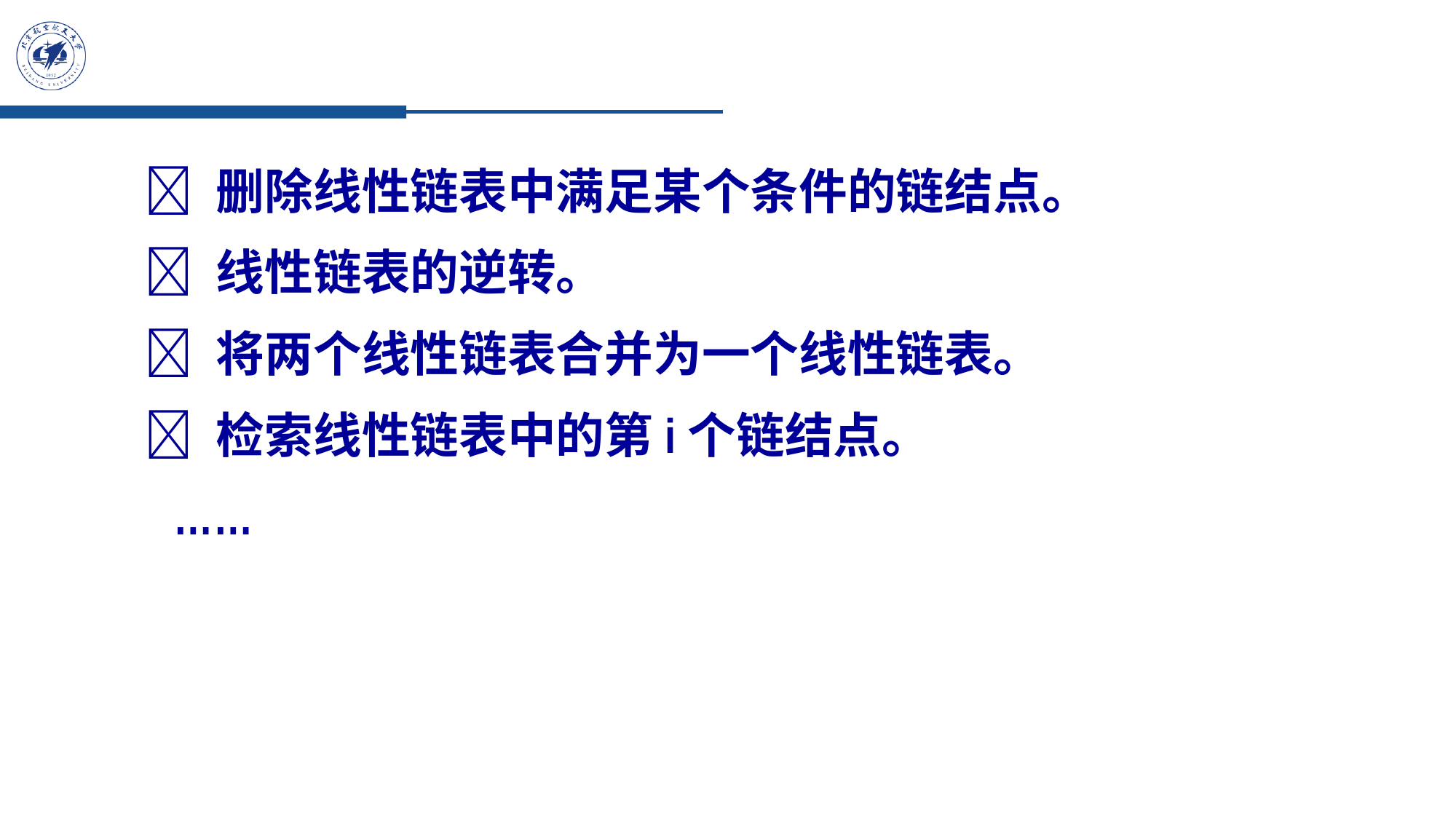

• 删除线性链表中满足某个条件的链结点。
• 线性链表的逆转。
• 将两个线性链表合并为一个线性链表。
• 检索线性链表中的第i个链结点。
 ……